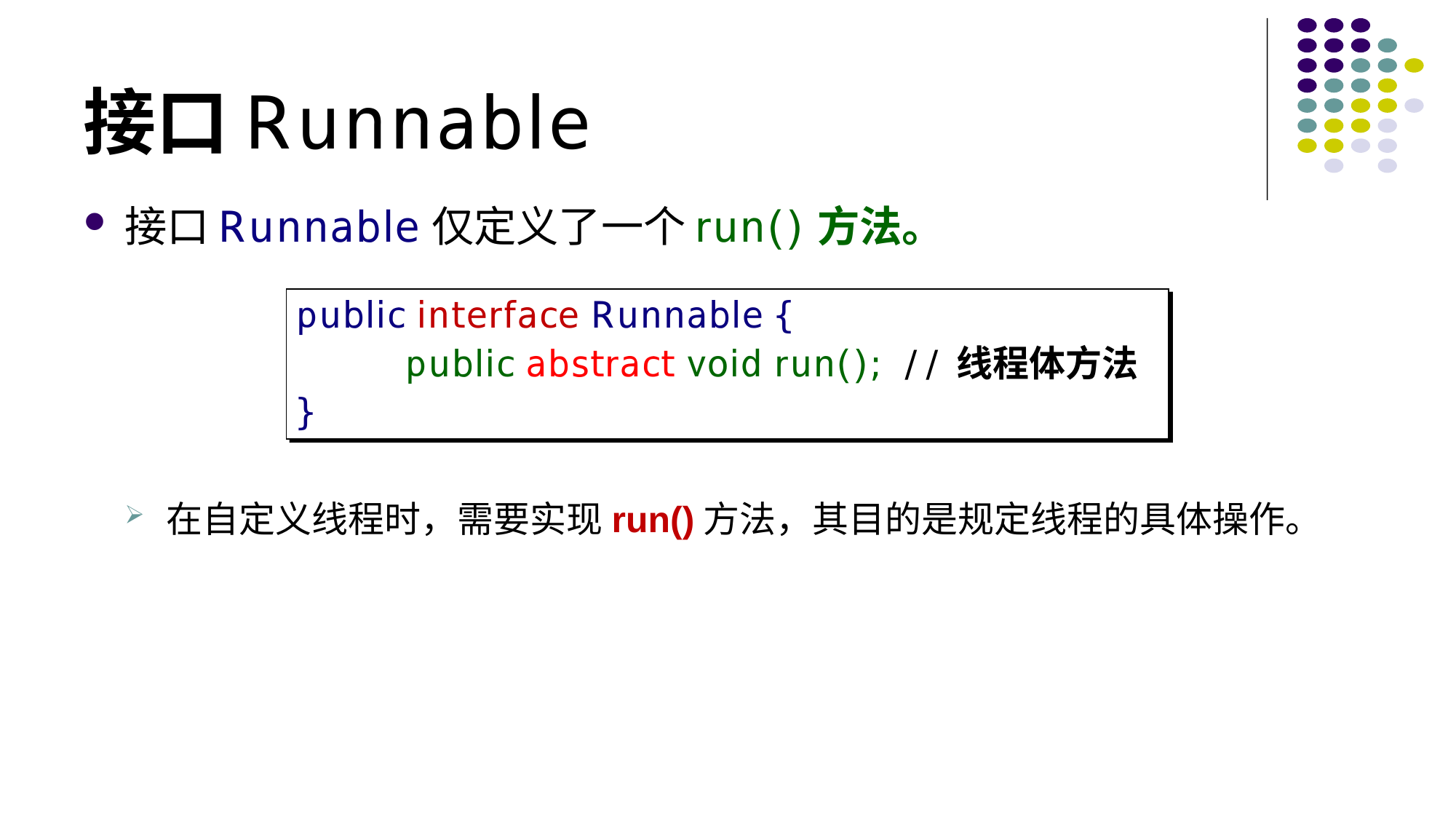

# 接口Runnable
接口Runnable仅定义了一个run()方法。

在自定义线程时，需要实现run()方法，其目的是规定线程的具体操作。

public interface Runnable {
	public abstract void run();  //线程体方法
}
24